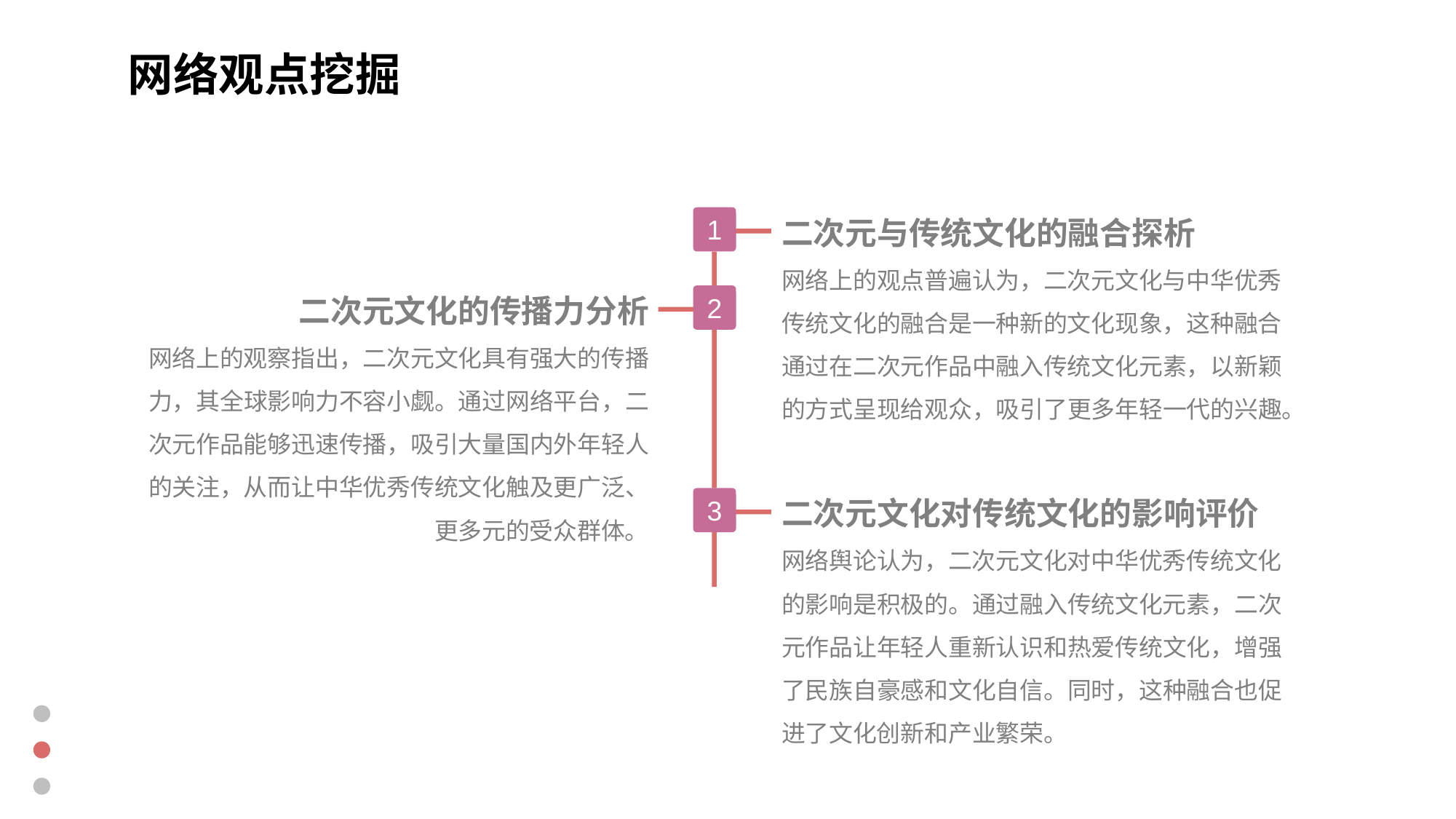

网络观点挖掘
二次元与传统文化的融合探析
网络上的观点普遍认为，二次元文化与中华优秀传统文化的融合是一种新的文化现象，这种融合通过在二次元作品中融入传统文化元素，以新颖的方式呈现给观众，吸引了更多年轻一代的兴趣。
1

二次元文化的传播力分析
网络上的观察指出，二次元文化具有强大的传播力，其全球影响力不容小觑。通过网络平台，二次元作品能够迅速传播，吸引大量国内外年轻人的关注，从而让中华优秀传统文化触及更广泛、更多元的受众群体。
2

二次元文化对传统文化的影响评价
网络舆论认为，二次元文化对中华优秀传统文化的影响是积极的。通过融入传统文化元素，二次元作品让年轻人重新认识和热爱传统文化，增强了民族自豪感和文化自信。同时，这种融合也促进了文化创新和产业繁荣。
3